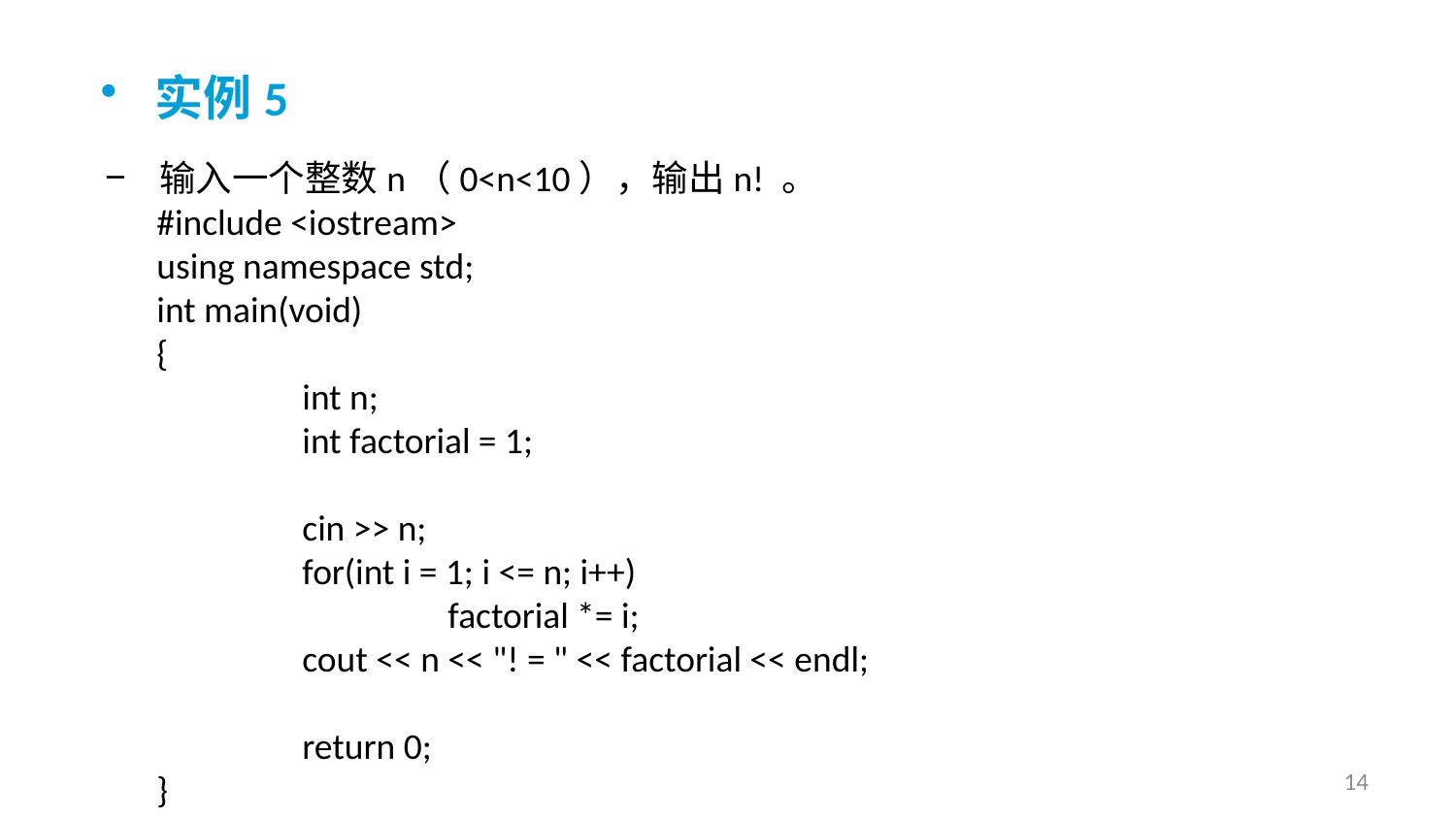

实例5
输入一个整数n（0<n<10），输出n! 。
#include <iostream>
using namespace std;
int main(void)
{
	int n;
	int factorial = 1;

	cin >> n;
	for(int i = 1; i <= n; i++)
		factorial *= i;
	cout << n << "! = " << factorial << endl;

	return 0;
}
14